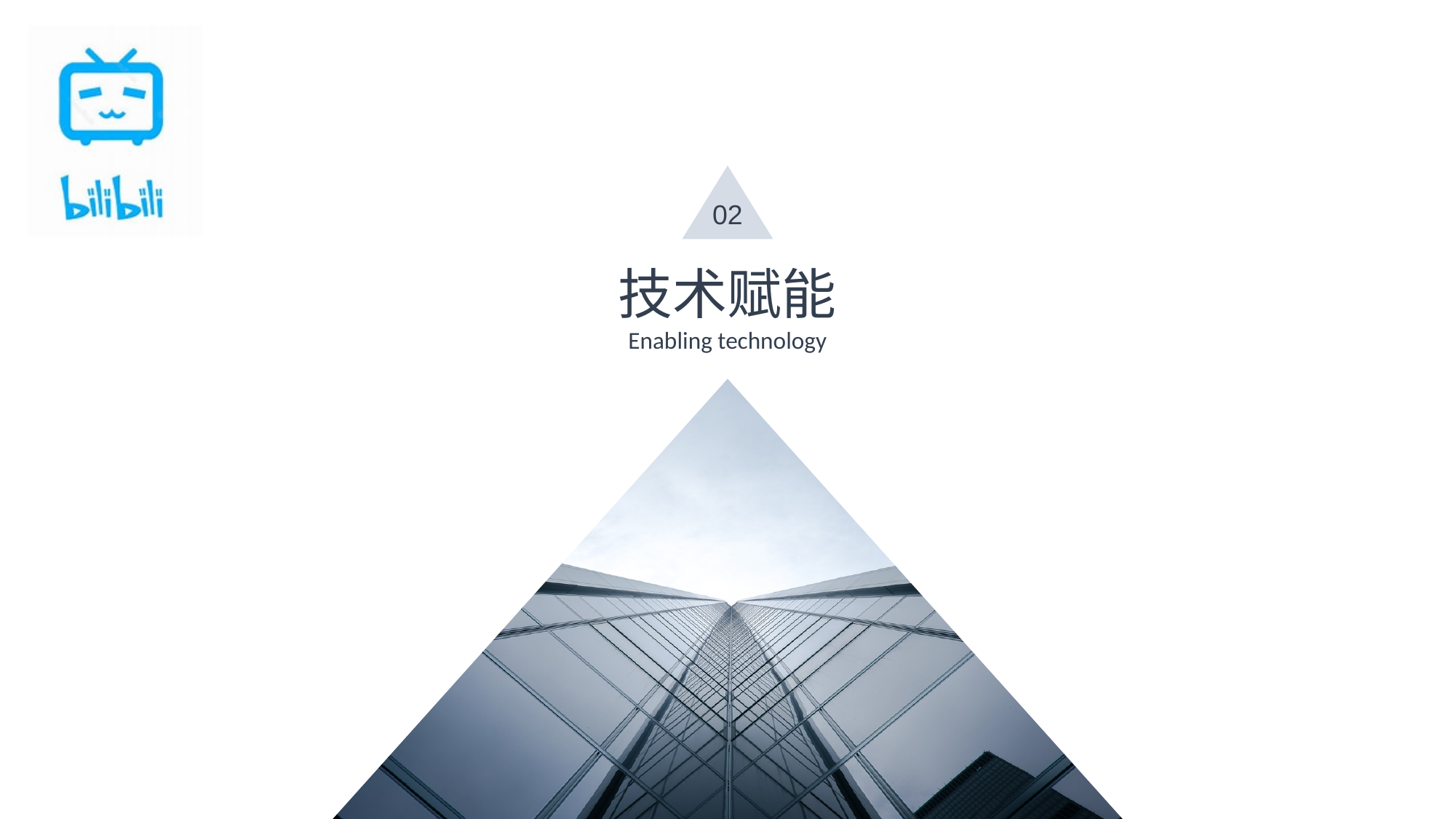

Logo
请输入公司名称
The company name

02
技术赋能
Enabling technology